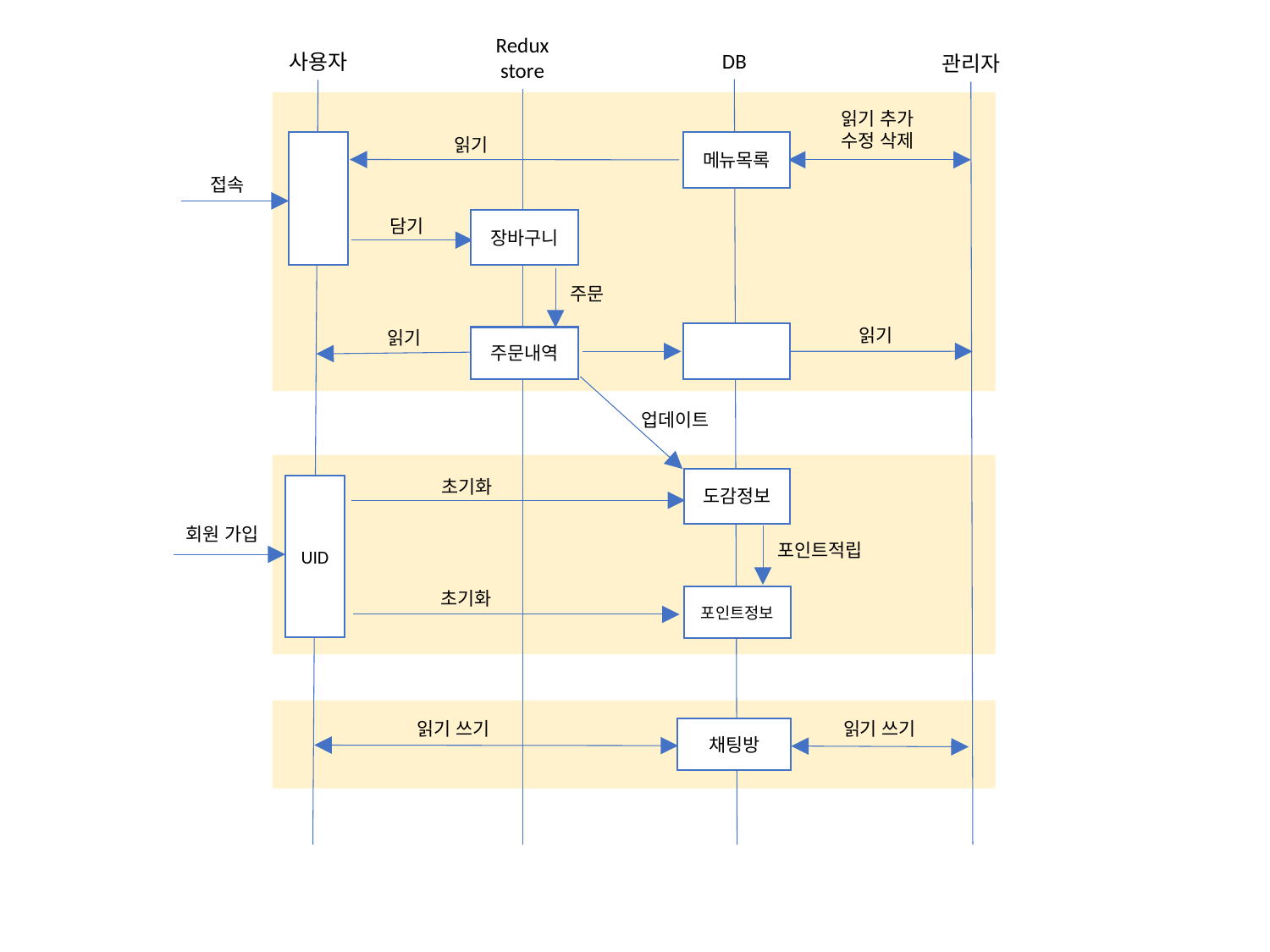

Redux store
DB
사용자
관리자

읽기 추가
수정 삭제
읽기

메뉴목록
접속
담기
장바구니
주문
읽기
읽기

주문내역
업데이트

도감정보
초기화
UID
회원 가입
포인트적립
초기화
포인트정보

읽기 쓰기
읽기 쓰기
채팅방